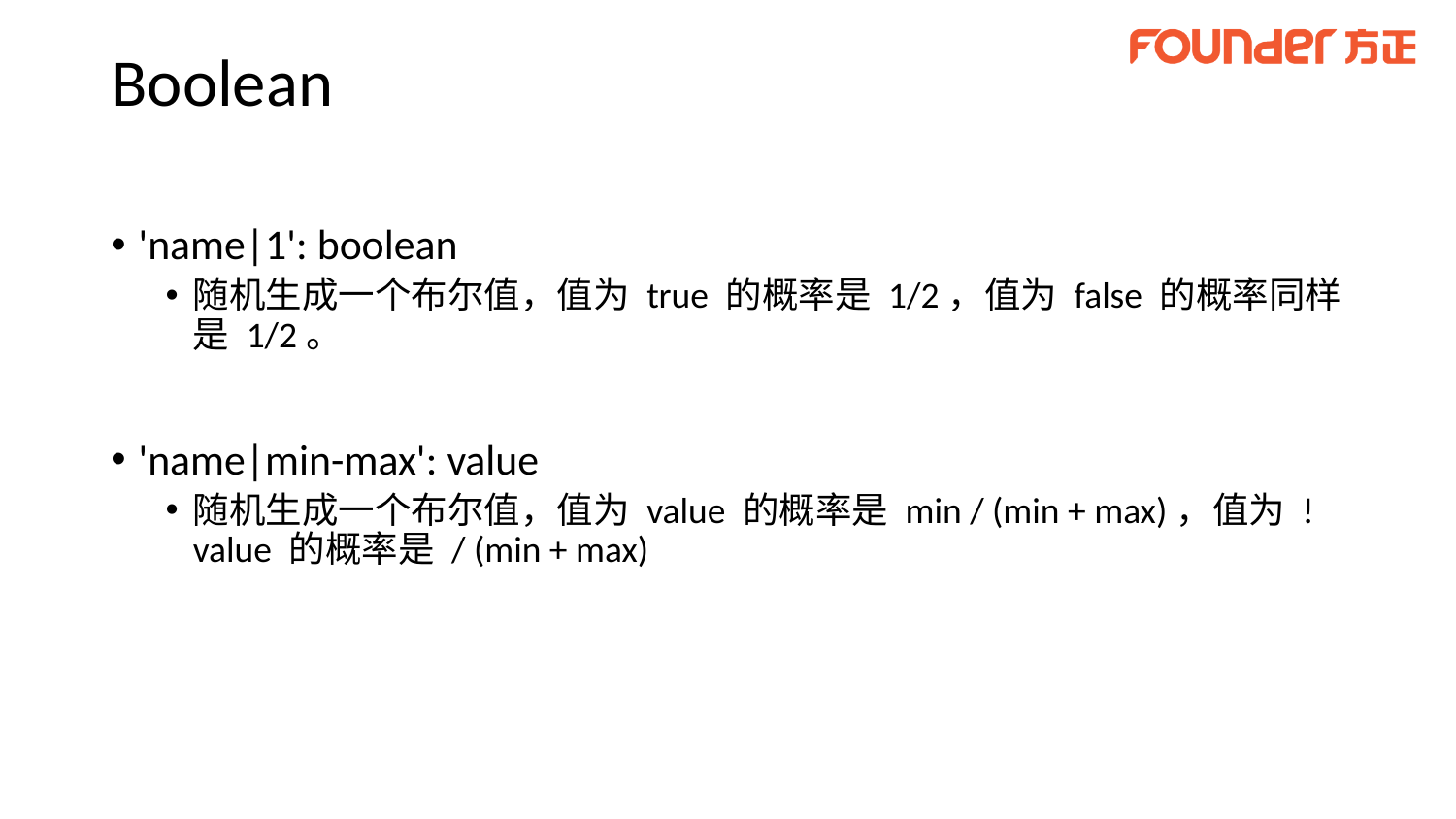

# Boolean
'name|1': boolean
随机生成一个布尔值，值为 true 的概率是 1/2，值为 false 的概率同样是 1/2。

'name|min-max': value
随机生成一个布尔值，值为 value 的概率是 min / (min + max)，值为 !value 的概率是 / (min + max)